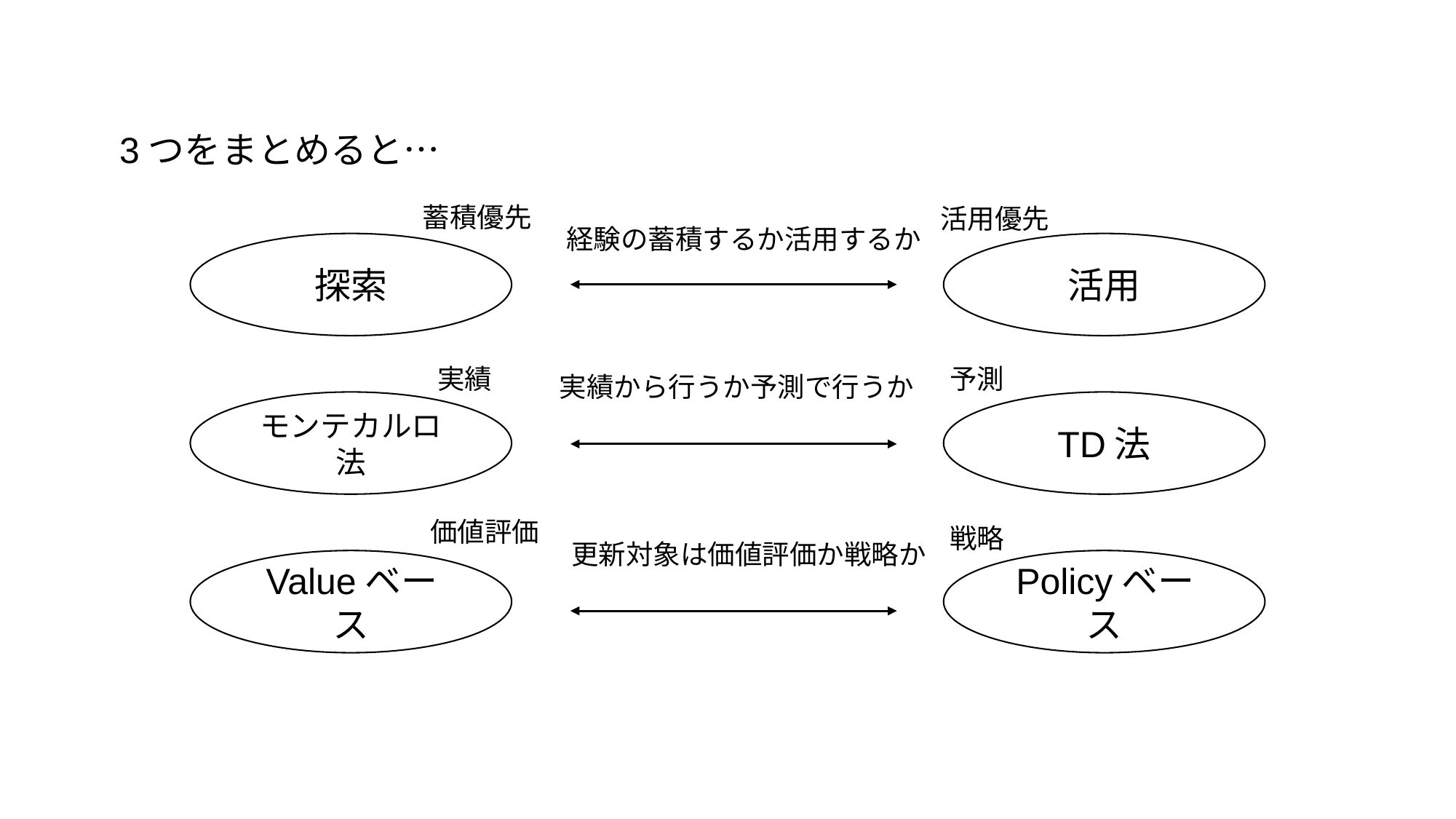

3つをまとめると…
蓄積優先
活用優先
経験の蓄積するか活用するか
探索
活用
実績
予測
実績から行うか予測で行うか
モンテカルロ法
TD法
価値評価
戦略
更新対象は価値評価か戦略か
Valueベース
Policyベース